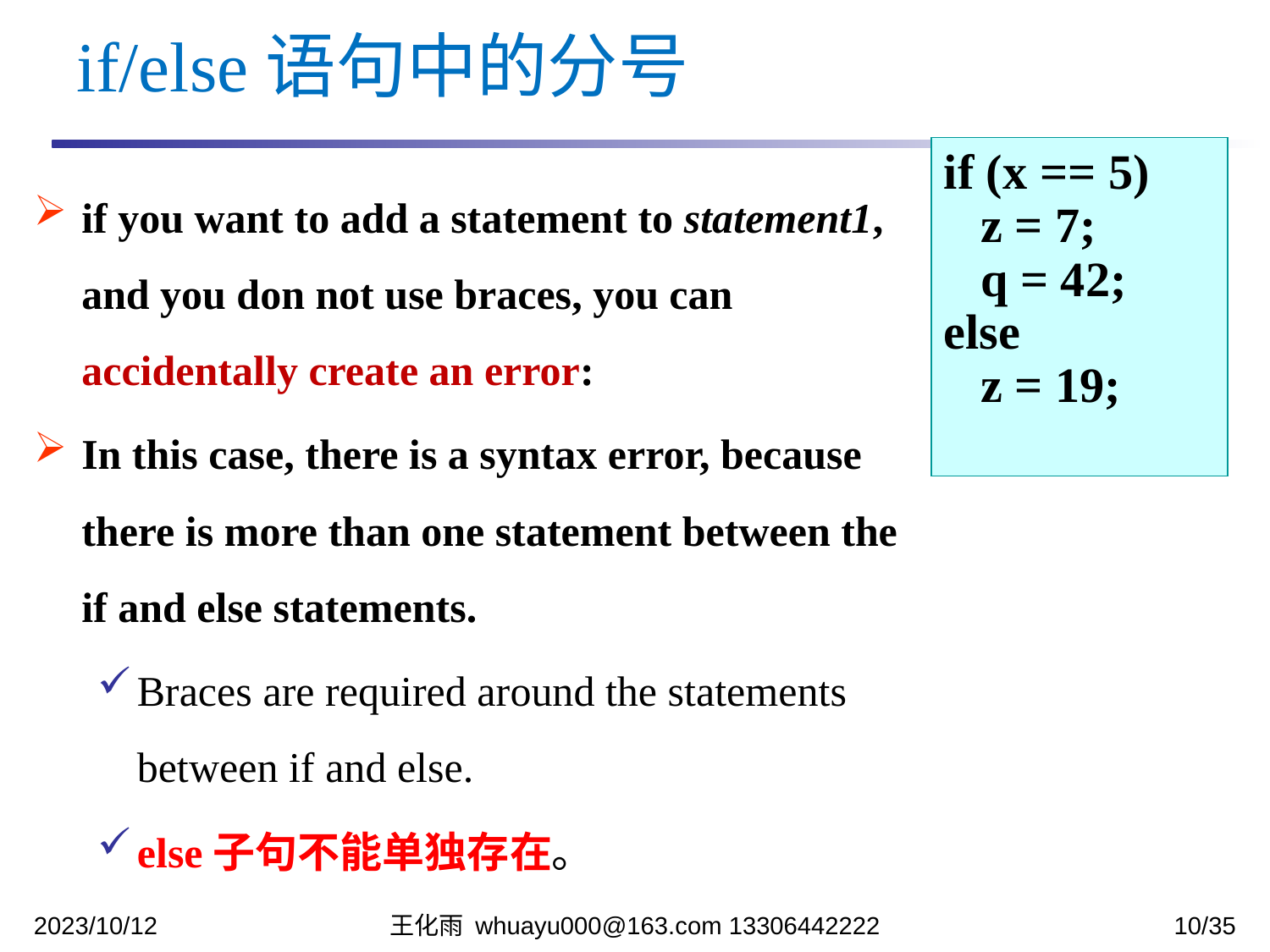

if/else语句中的分号
if (x == 5)
   z = 7;
   q = 42;
else
   z = 19;

if you want to add a statement to statement1, and you don not use braces, you can accidentally create an error:
In this case, there is a syntax error, because there is more than one statement between the if and else statements.
Braces are required around the statements between if and else.
else子句不能单独存在。
2023/10/12
王化雨 whuayu000@163.com 13306442222
10/35